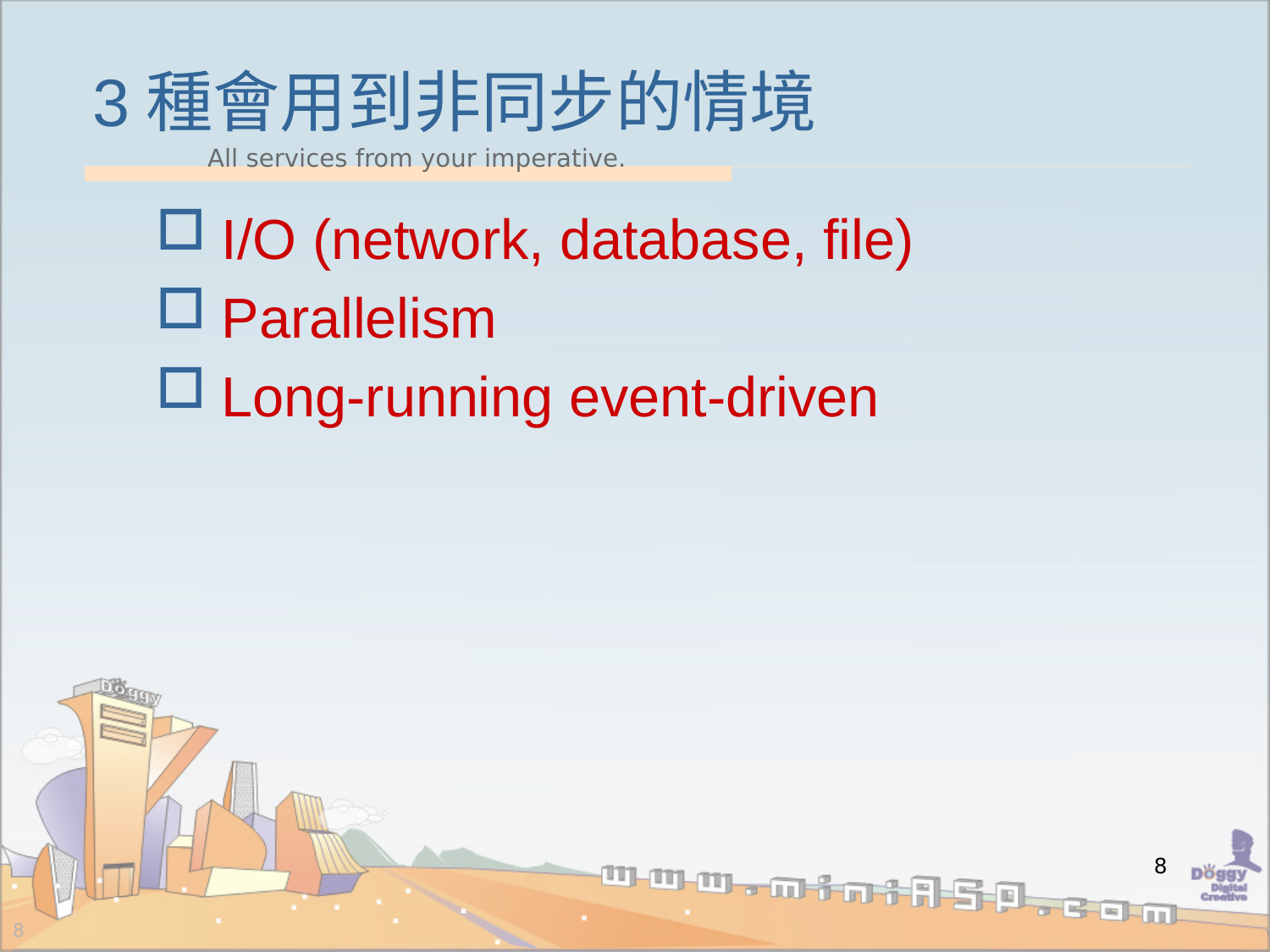

# 3種會用到非同步的情境
I/O (network, database, file)
Parallelism
Long-running event-driven
8